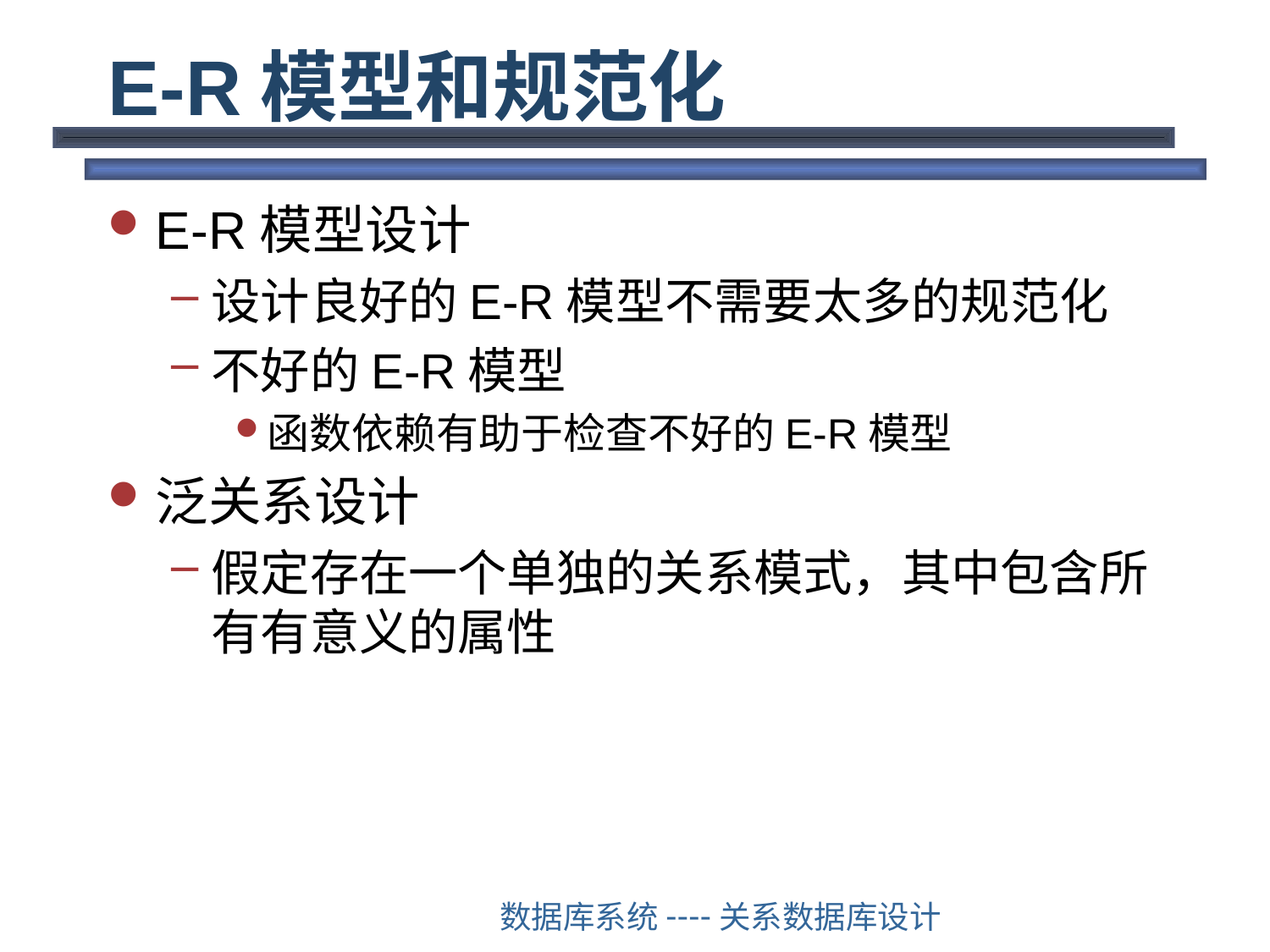

# E-R模型和规范化
E-R模型设计
设计良好的E-R模型不需要太多的规范化
不好的E-R模型
函数依赖有助于检查不好的E-R模型
泛关系设计
假定存在一个单独的关系模式，其中包含所有有意义的属性
数据库系统----关系数据库设计